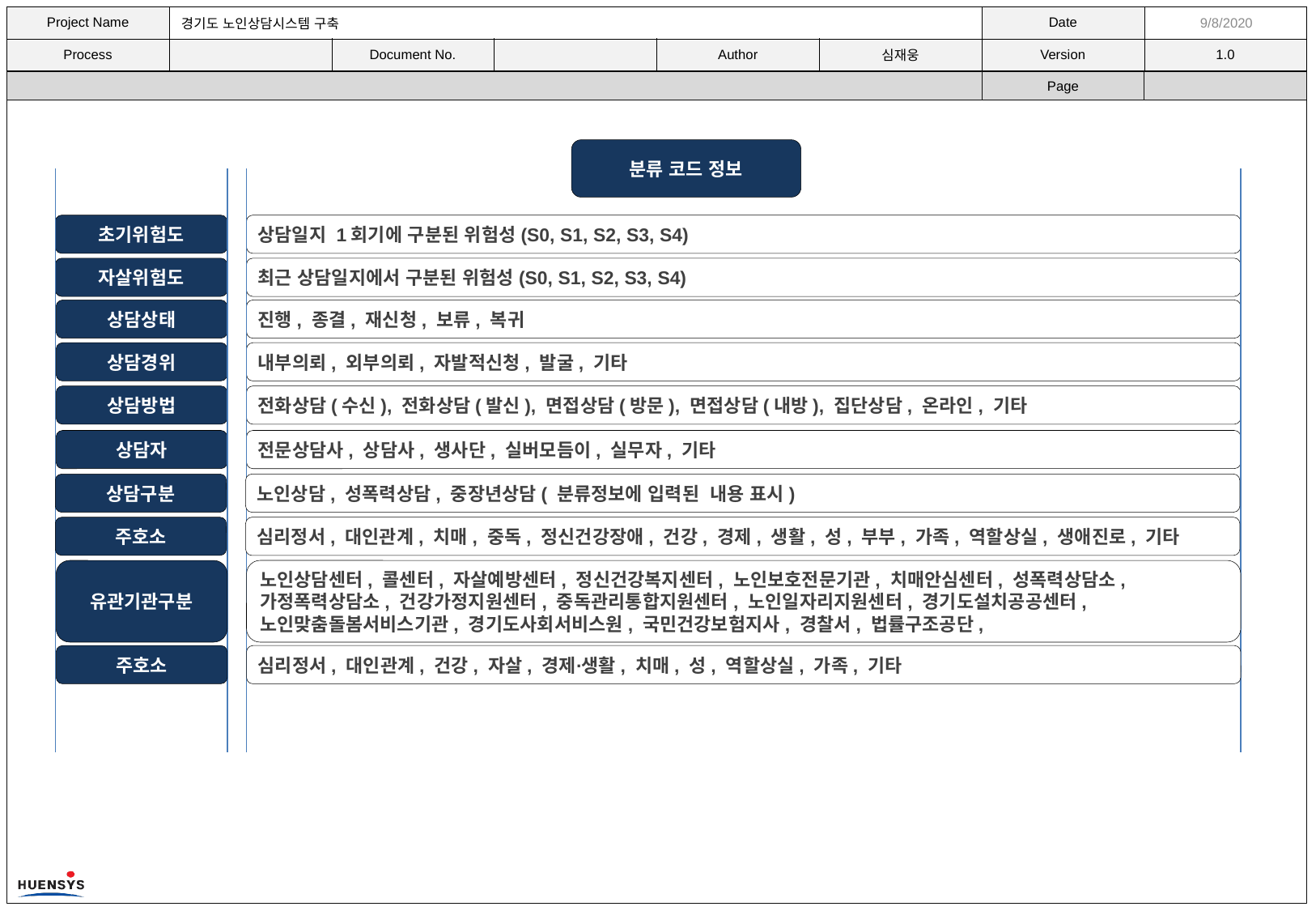

9/8/2020
분류 코드 정보
초기위험도
상담일지 1회기에 구분된 위험성(S0, S1, S2, S3, S4)
자살위험도
최근 상담일지에서 구분된 위험성(S0, S1, S2, S3, S4)
상담상태
진행, 종결, 재신청, 보류, 복귀
상담경위
내부의뢰, 외부의뢰, 자발적신청, 발굴, 기타
상담방법
전화상담(수신), 전화상담(발신), 면접상담(방문), 면접상담(내방), 집단상담, 온라인, 기타
상담자
전문상담사, 상담사, 생사단, 실버모듬이, 실무자, 기타
상담구분
노인상담, 성폭력상담, 중장년상담( 분류정보에 입력된  내용 표시)
주호소
심리정서, 대인관계, 치매, 중독, 정신건강장애, 건강, 경제, 생활, 성, 부부, 가족, 역할상실, 생애진로, 기타
유관기관구분
노인상담센터, 콜센터, 자살예방센터, 정신건강복지센터, 노인보호전문기관, 치매안심센터, 성폭력상담소,
가정폭력상담소, 건강가정지원센터, 중독관리통합지원센터, 노인일자리지원센터, 경기도설치공공센터,
노인맞춤돌봄서비스기관, 경기도사회서비스원, 국민건강보험지사, 경찰서, 법률구조공단,
주호소
심리정서, 대인관계, 건강, 자살, 경제∙생활, 치매, 성, 역할상실, 가족, 기타